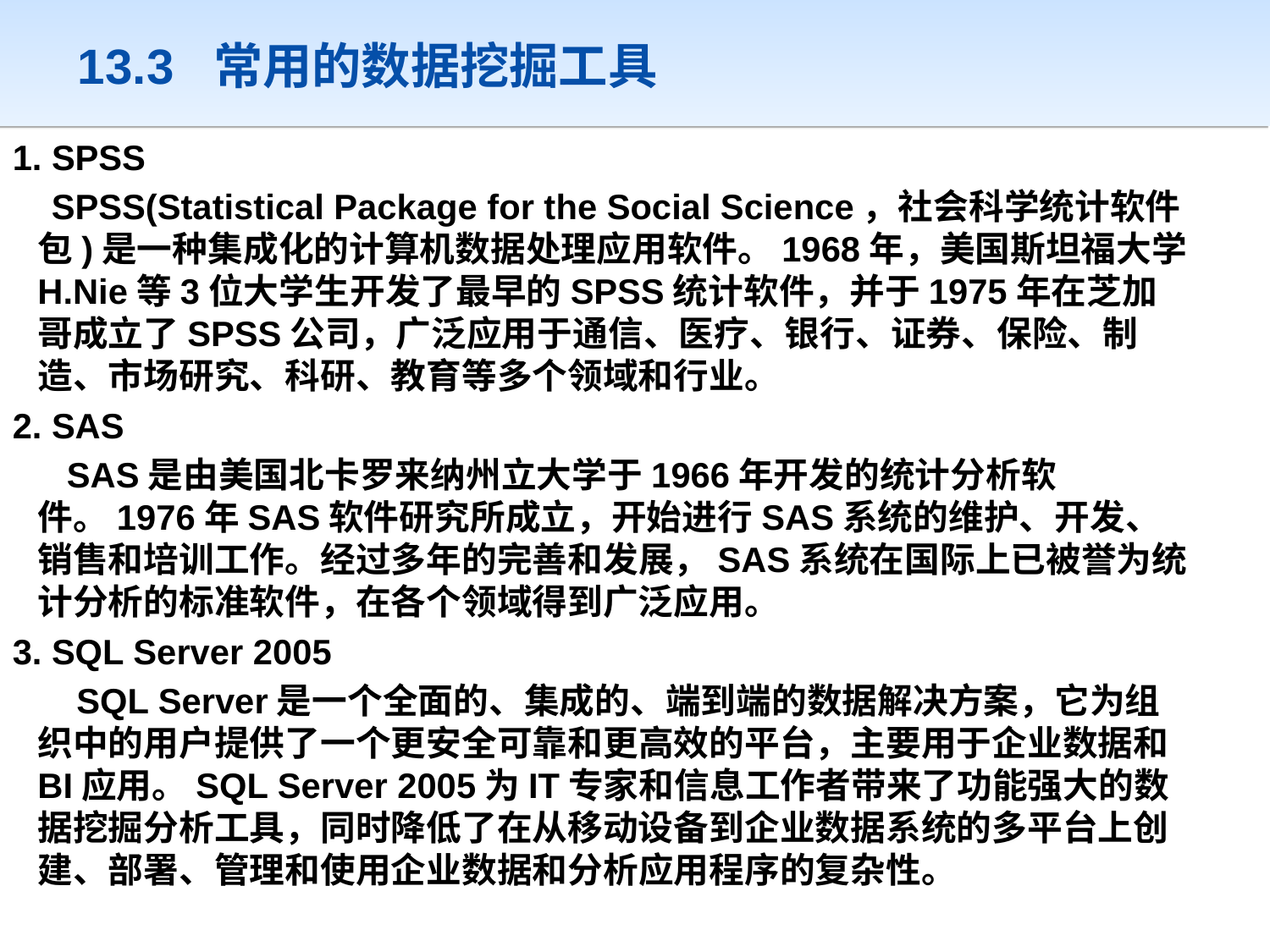

# 13.3  常用的数据挖掘工具
1. SPSS
    SPSS(Statistical Package for the Social Science，社会科学统计软件包)是一种集成化的计算机数据处理应用软件。1968年，美国斯坦福大学H.Nie等3位大学生开发了最早的SPSS统计软件，并于1975年在芝加哥成立了SPSS公司，广泛应用于通信、医疗、银行、证券、保险、制造、市场研究、科研、教育等多个领域和行业。
2. SAS
 	   SAS是由美国北卡罗来纳州立大学于1966年开发的统计分析软件。1976年SAS软件研究所成立，开始进行SAS系统的维护、开发、销售和培训工作。经过多年的完善和发展，SAS系统在国际上已被誉为统计分析的标准软件，在各个领域得到广泛应用。
3. SQL Server 2005
	    SQL Server是一个全面的、集成的、端到端的数据解决方案，它为组织中的用户提供了一个更安全可靠和更高效的平台，主要用于企业数据和BI应用。SQL Server 2005为IT专家和信息工作者带来了功能强大的数据挖掘分析工具，同时降低了在从移动设备到企业数据系统的多平台上创建、部署、管理和使用企业数据和分析应用程序的复杂性。